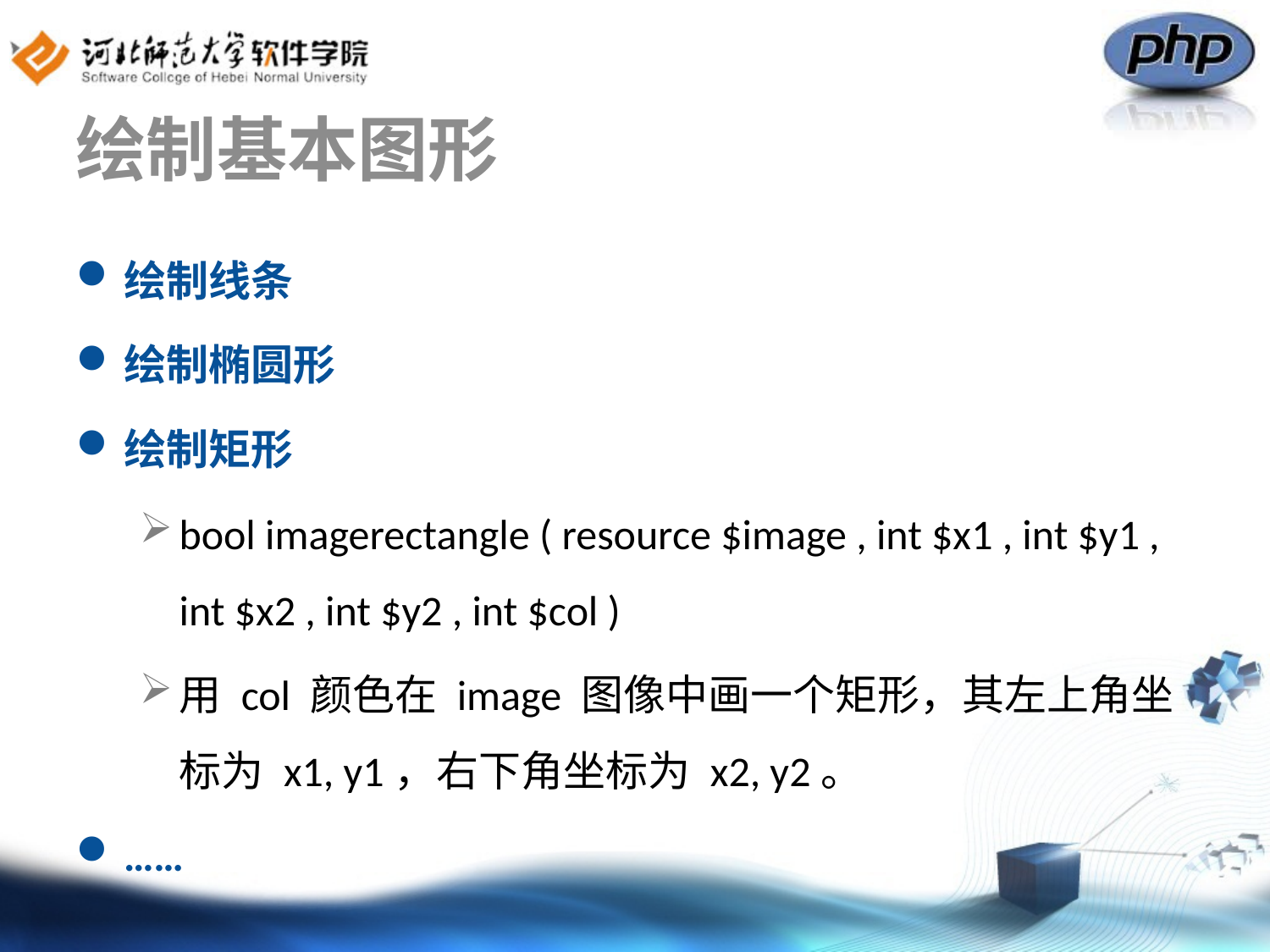

# 绘制基本图形
绘制线条
绘制椭圆形
绘制矩形
bool imagerectangle ( resource $image , int $x1 , int $y1 , int $x2 , int $y2 , int $col )
用 col 颜色在 image 图像中画一个矩形，其左上角坐标为 x1, y1，右下角坐标为 x2, y2。
……